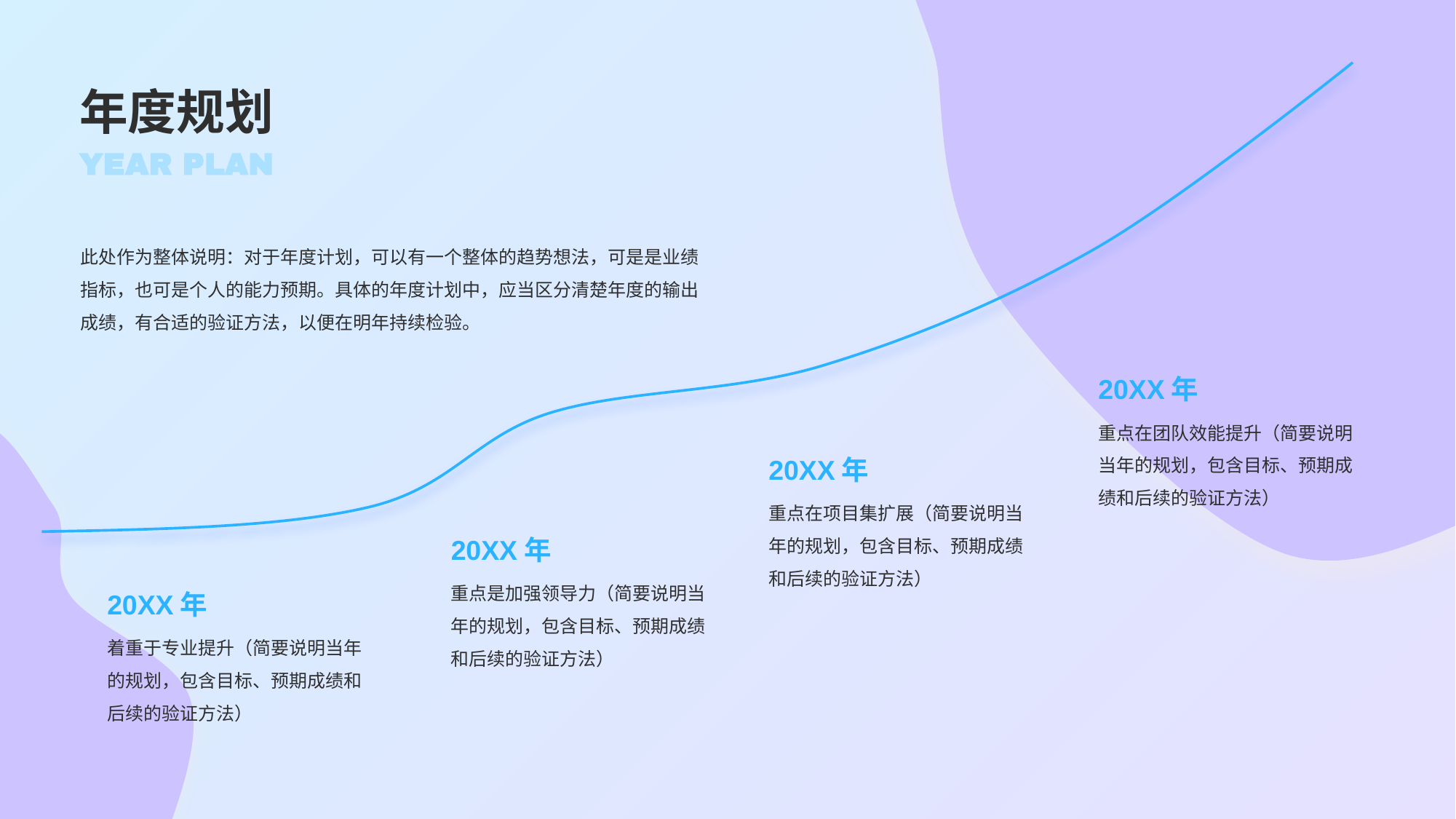

# 年度规划
YEAR PLAN
此处作为整体说明：对于年度计划，可以有一个整体的趋势想法，可是是业绩指标，也可是个人的能力预期。具体的年度计划中，应当区分清楚年度的输出成绩，有合适的验证方法，以便在明年持续检验。
20XX年
重点在团队效能提升（简要说明当年的规划，包含目标、预期成绩和后续的验证方法）
20XX年
重点在项目集扩展（简要说明当年的规划，包含目标、预期成绩和后续的验证方法）
20XX年
重点是加强领导力（简要说明当年的规划，包含目标、预期成绩和后续的验证方法）
20XX年
着重于专业提升（简要说明当年的规划，包含目标、预期成绩和后续的验证方法）